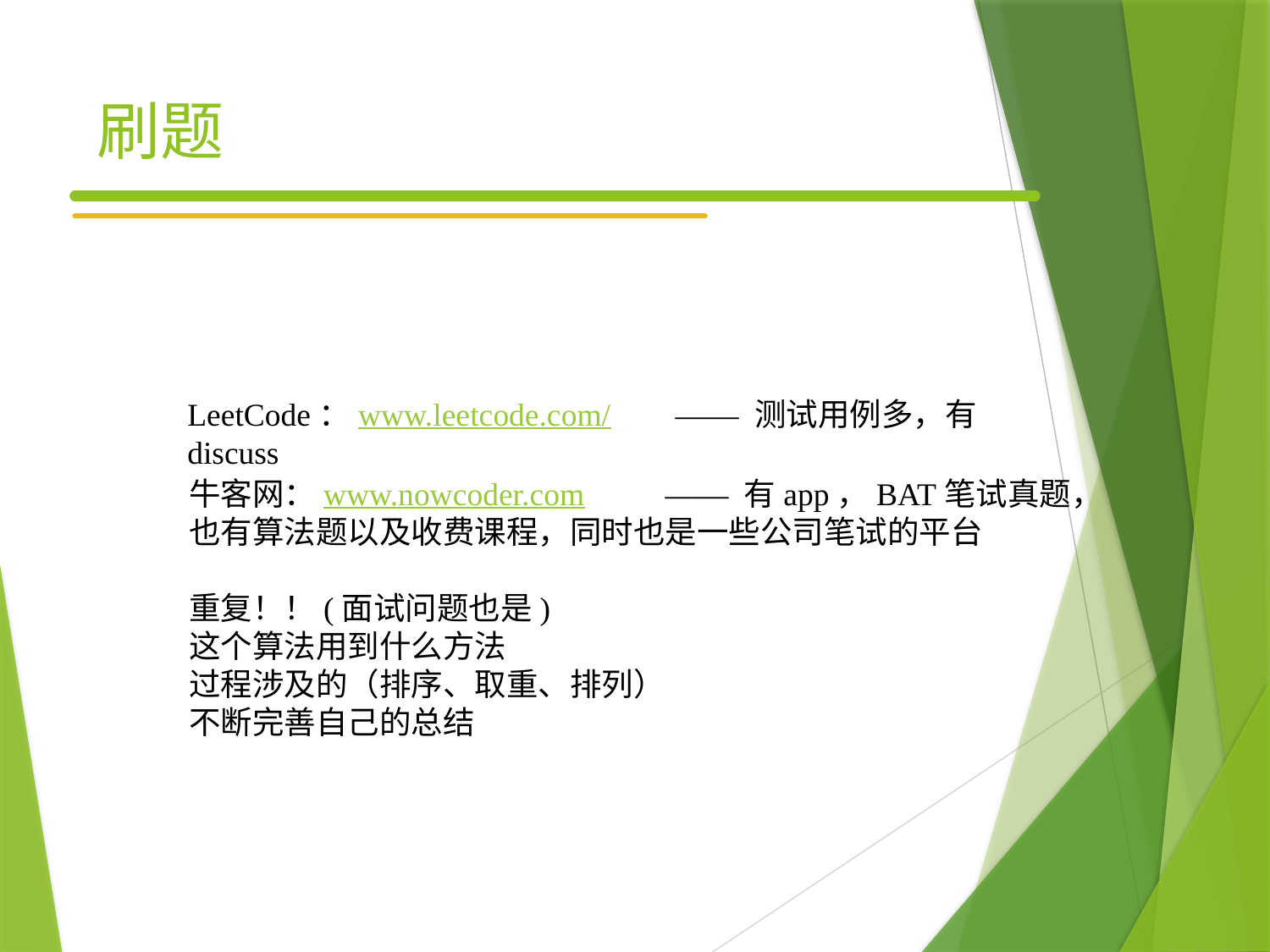

# 刷题
LeetCode：www.leetcode.com/        —— 测试用例多，有discuss
牛客网：www.nowcoder.com          —— 有app，BAT笔试真题，也有算法题以及收费课程，同时也是一些公司笔试的平台

重复！！(面试问题也是)
这个算法用到什么方法
过程涉及的（排序、取重、排列）
不断完善自己的总结